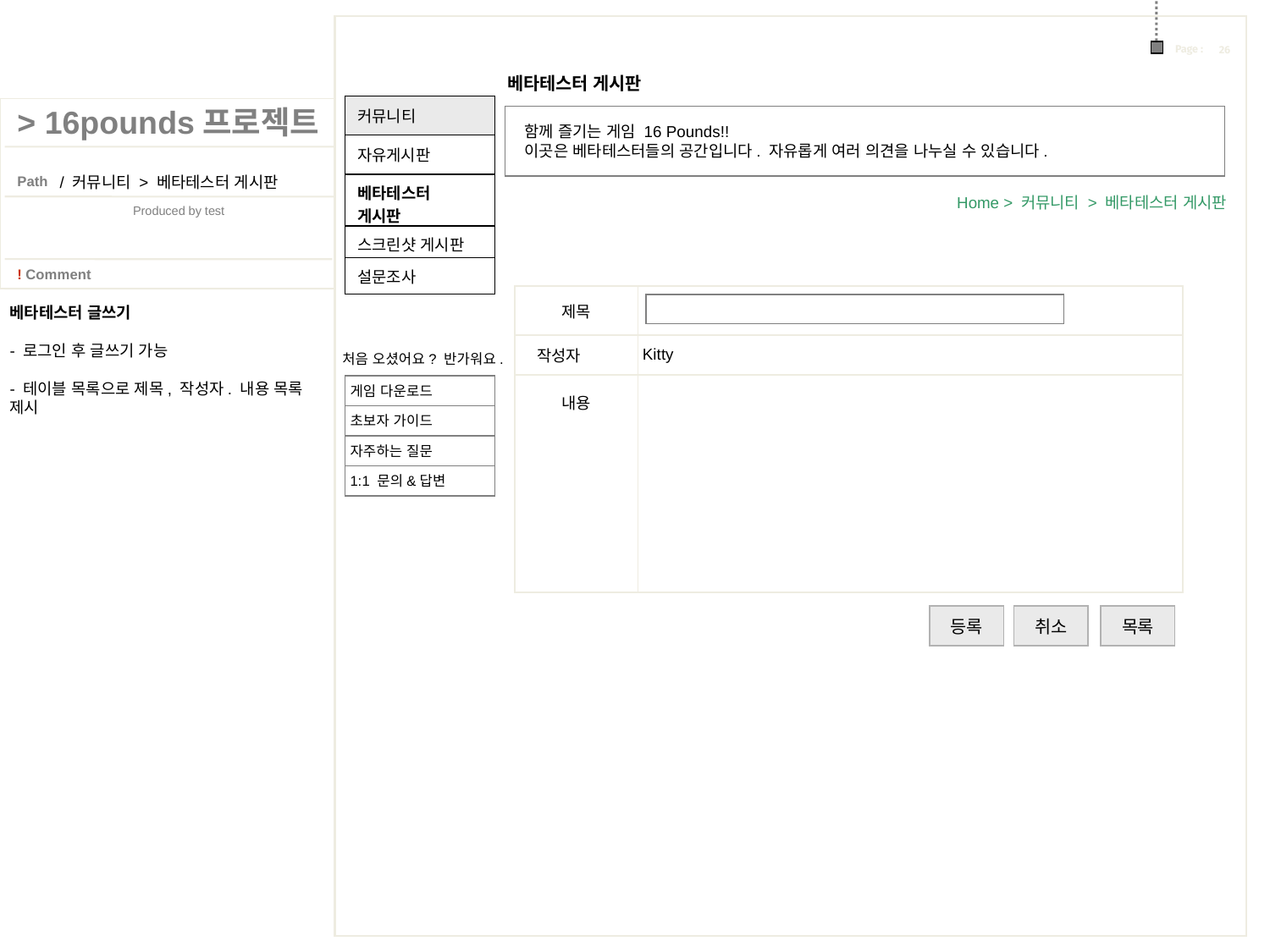

베타테스터 게시판
| 커뮤니티 |
| --- |
| 자유게시판 |
| 베타테스터 게시판 |
| 스크린샷 게시판 |
| 설문조사 |

함께 즐기는 게임 16 Pounds!!
이곳은 베타테스터들의 공간입니다. 자유롭게 여러 의견을 나누실 수 있습니다.
/ 커뮤니티 > 베타테스터 게시판
Home > 커뮤니티 > 베타테스터 게시판
| 제목 |  |
| --- | --- |
| 작성자 | Kitty |
| 내용 |  |

베타테스터 글쓰기
- 로그인 후 글쓰기 가능
- 테이블 목록으로 제목, 작성자. 내용 목록 제시

처음 오셨어요? 반가워요.
게임 다운로드
초보자 가이드
자주하는 질문
1:1 문의&답변
등록
취소
목록